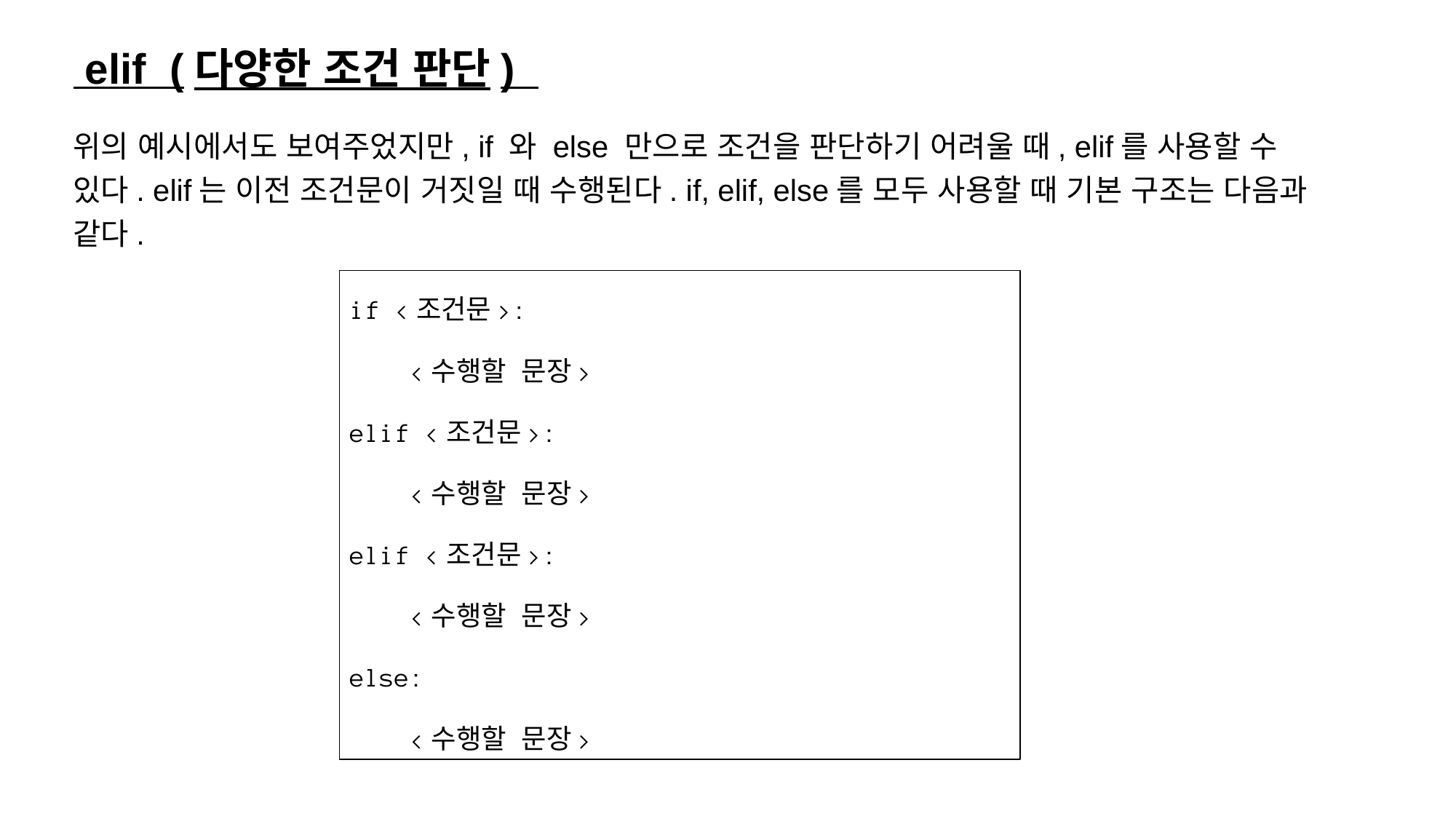

# elif  (다양한 조건 판단)
위의 예시에서도 보여주었지만, if 와 else 만으로 조건을 판단하기 어려울 때, elif를 사용할 수 있다. elif는 이전 조건문이 거짓일 때 수행된다. if, elif, else를 모두 사용할 때 기본 구조는 다음과 같다.
if <조건문>:
    <수행할 문장>
elif <조건문>:
    <수행할 문장>
elif <조건문>:
    <수행할 문장>
else:
    <수행할 문장>